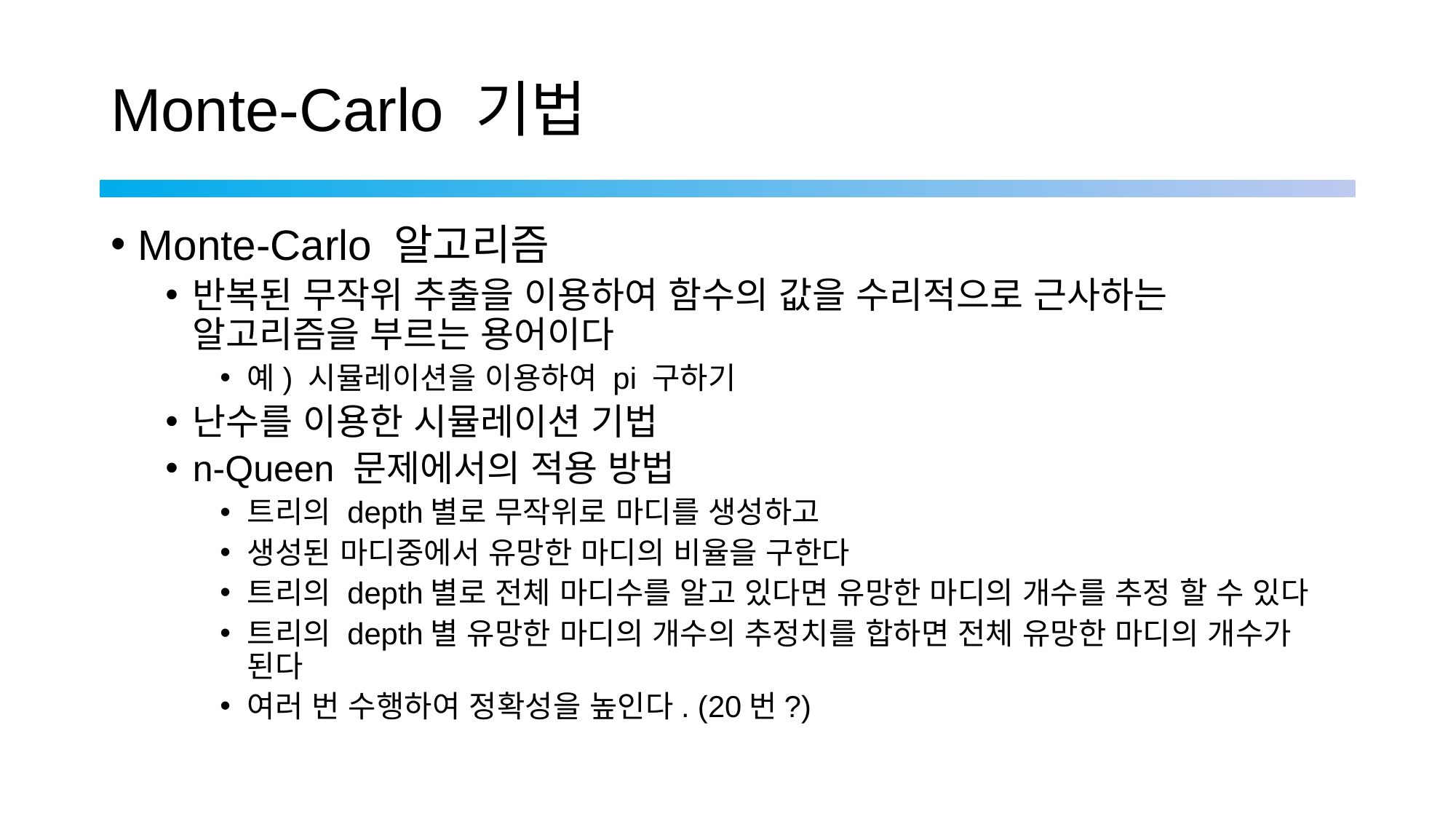

# Monte-Carlo 기법
Monte-Carlo 알고리즘
반복된 무작위 추출을 이용하여 함수의 값을 수리적으로 근사하는 알고리즘을 부르는 용어이다
예) 시뮬레이션을 이용하여 pi 구하기
난수를 이용한 시뮬레이션 기법
n-Queen 문제에서의 적용 방법
트리의 depth별로 무작위로 마디를 생성하고
생성된 마디중에서 유망한 마디의 비율을 구한다
트리의 depth별로 전체 마디수를 알고 있다면 유망한 마디의 개수를 추정 할 수 있다
트리의 depth별 유망한 마디의 개수의 추정치를 합하면 전체 유망한 마디의 개수가 된다
여러 번 수행하여 정확성을 높인다. (20번?)